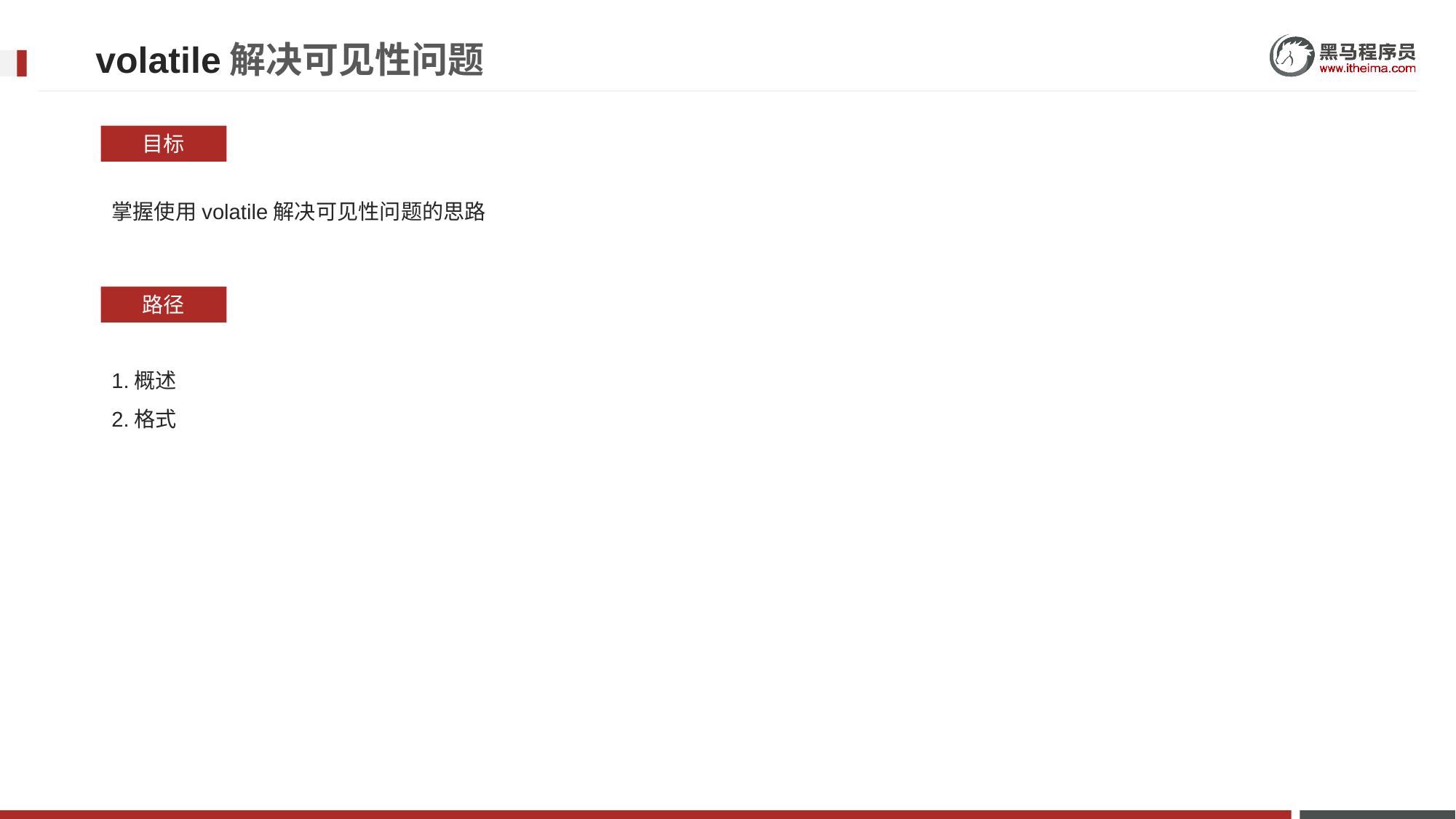

# volatile解决可见性问题
目标
掌握使用volatile解决可见性问题的思路
路径
1.概述
2.格式